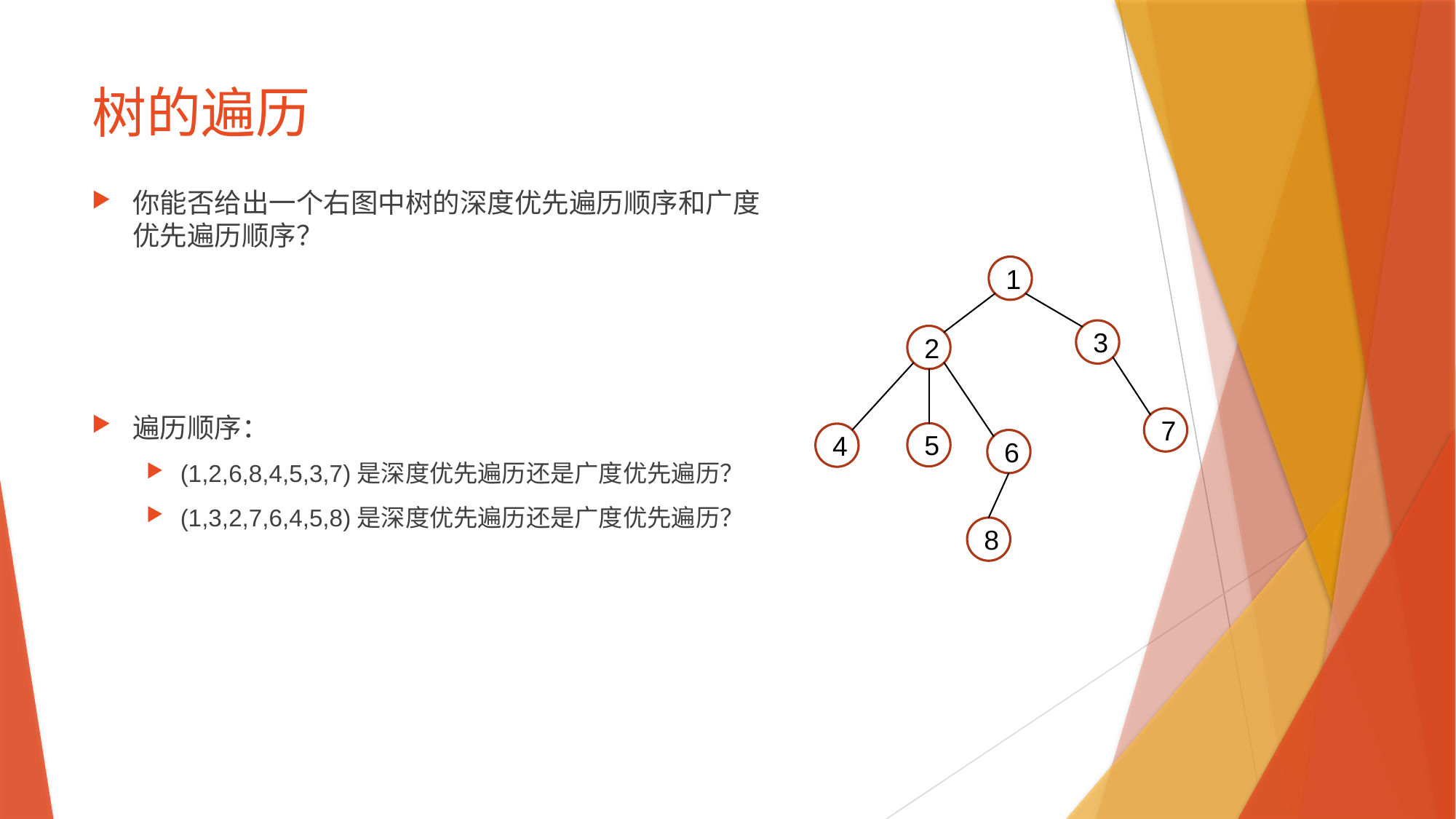

# 树的遍历
你能否给出一个右图中树的深度优先遍历顺序和广度优先遍历顺序？

遍历顺序：
(1,2,6,8,4,5,3,7)是深度优先遍历还是广度优先遍历？
(1,3,2,7,6,4,5,8)是深度优先遍历还是广度优先遍历？
1
3
2
7
5
4
6
8